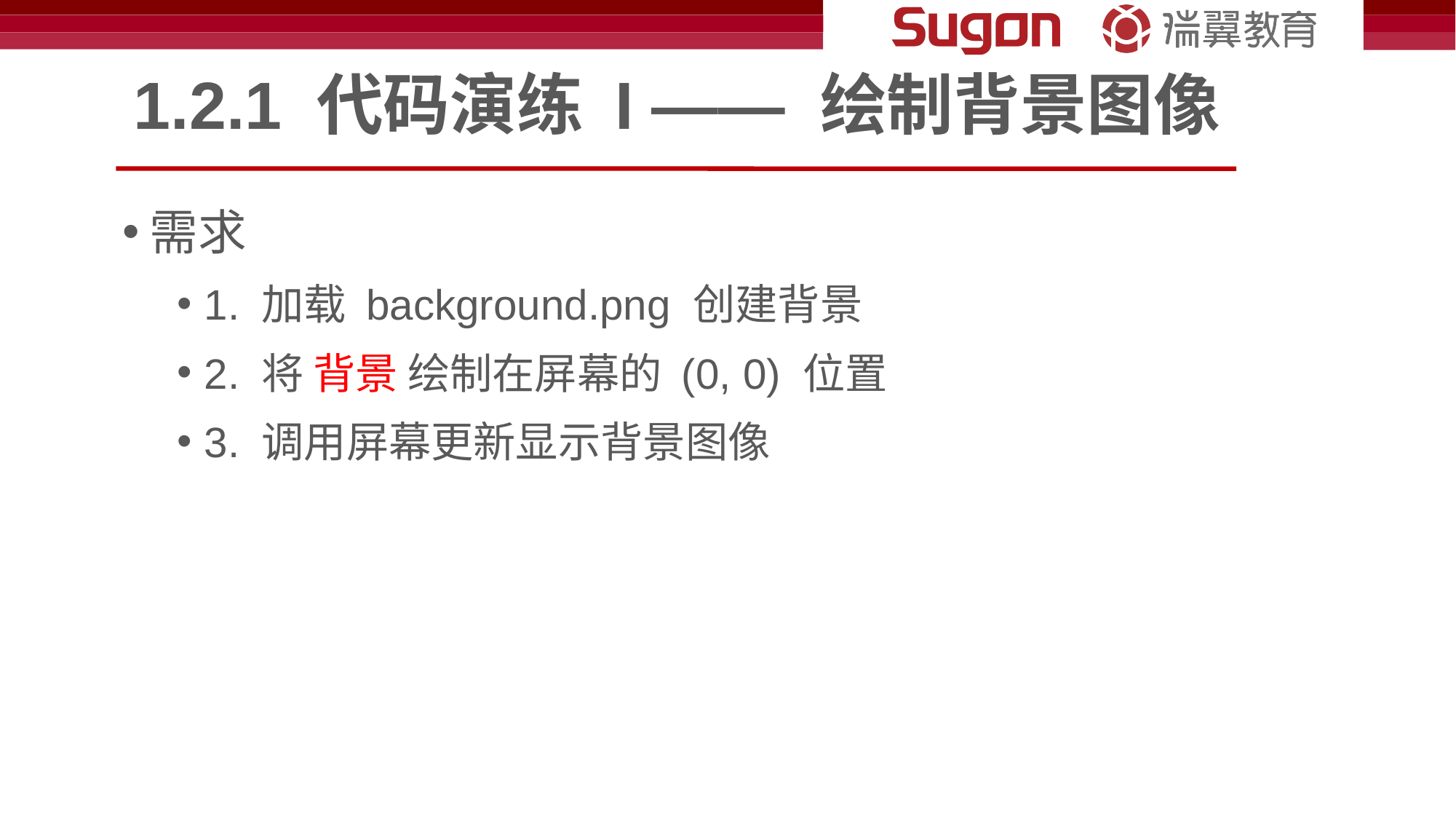

# 1.2.1 代码演练 I —— 绘制背景图像
需求
1. 加载 background.png 创建背景
2. 将 背景 绘制在屏幕的 (0, 0) 位置
3. 调用屏幕更新显示背景图像